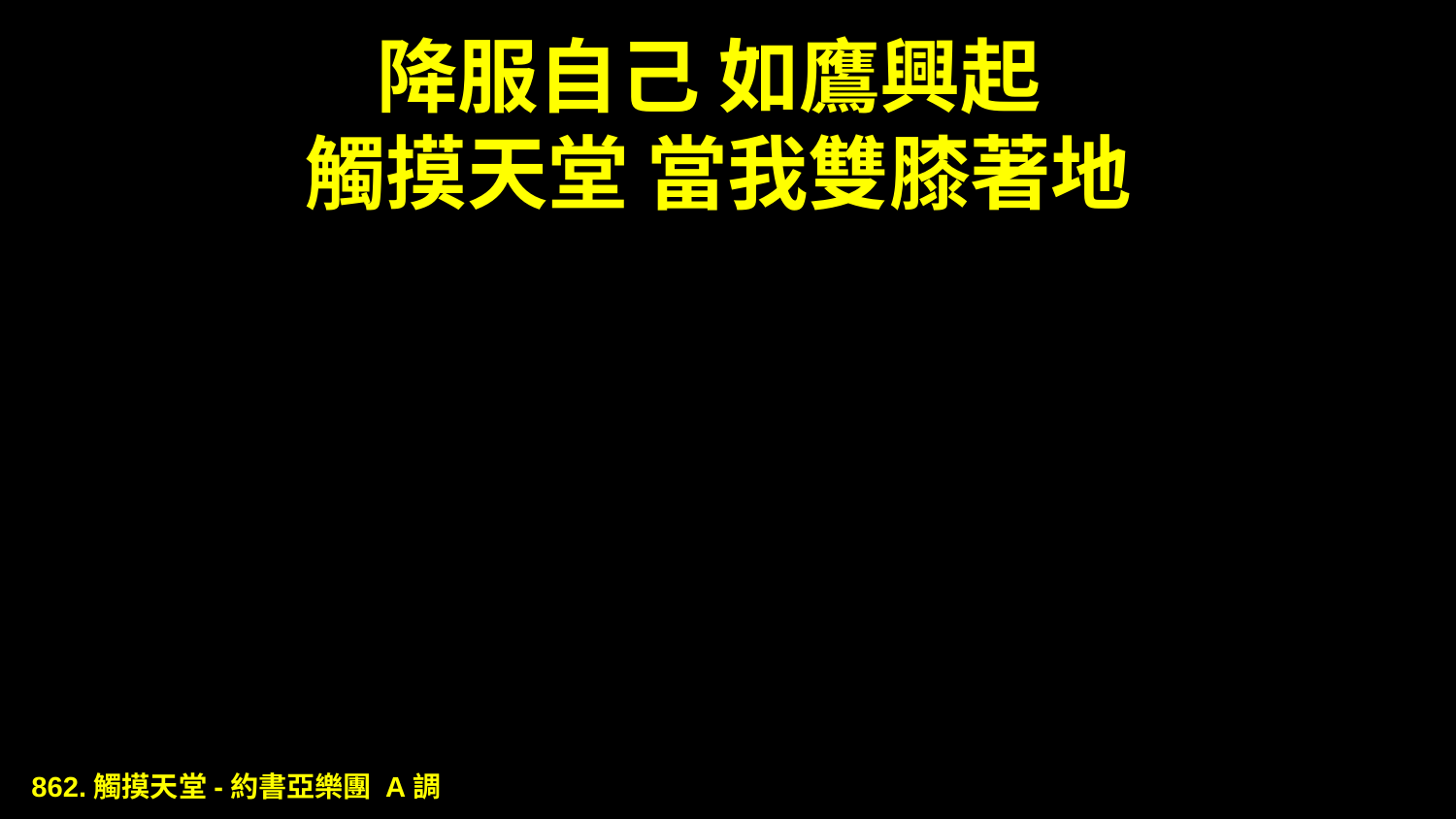

# 降服自己 如鷹興起 觸摸天堂 當我雙膝著地
862.觸摸天堂-約書亞樂團 A調